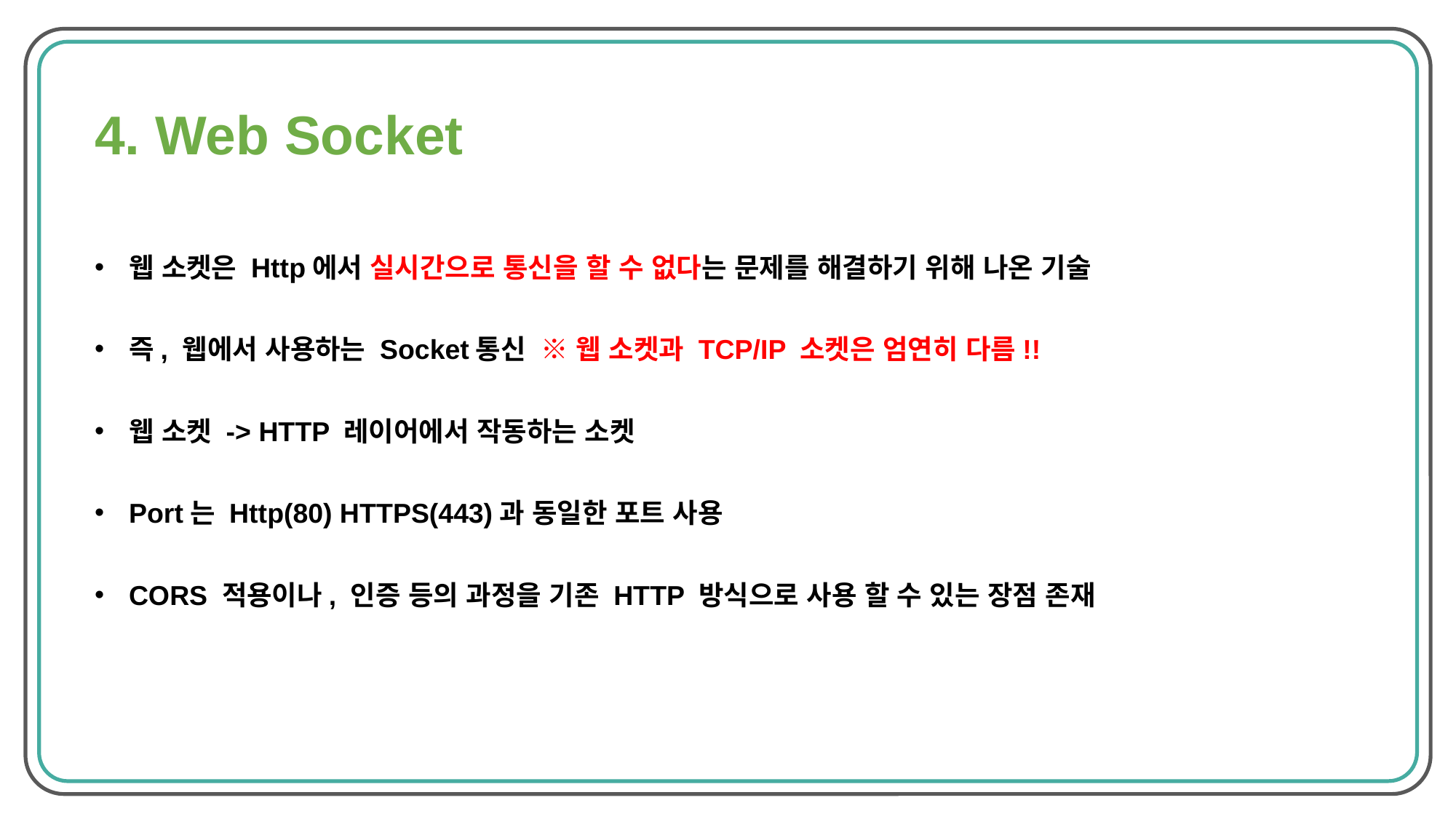

4. Web Socket
웹 소켓은 Http에서 실시간으로 통신을 할 수 없다는 문제를 해결하기 위해 나온 기술
즉, 웹에서 사용하는 Socket통신  ※ 웹 소켓과 TCP/IP 소켓은 엄연히 다름!!
웹 소켓 -> HTTP 레이어에서 작동하는 소켓
Port는 Http(80) HTTPS(443)과 동일한 포트 사용
CORS 적용이나, 인증 등의 과정을 기존 HTTP 방식으로 사용 할 수 있는 장점 존재